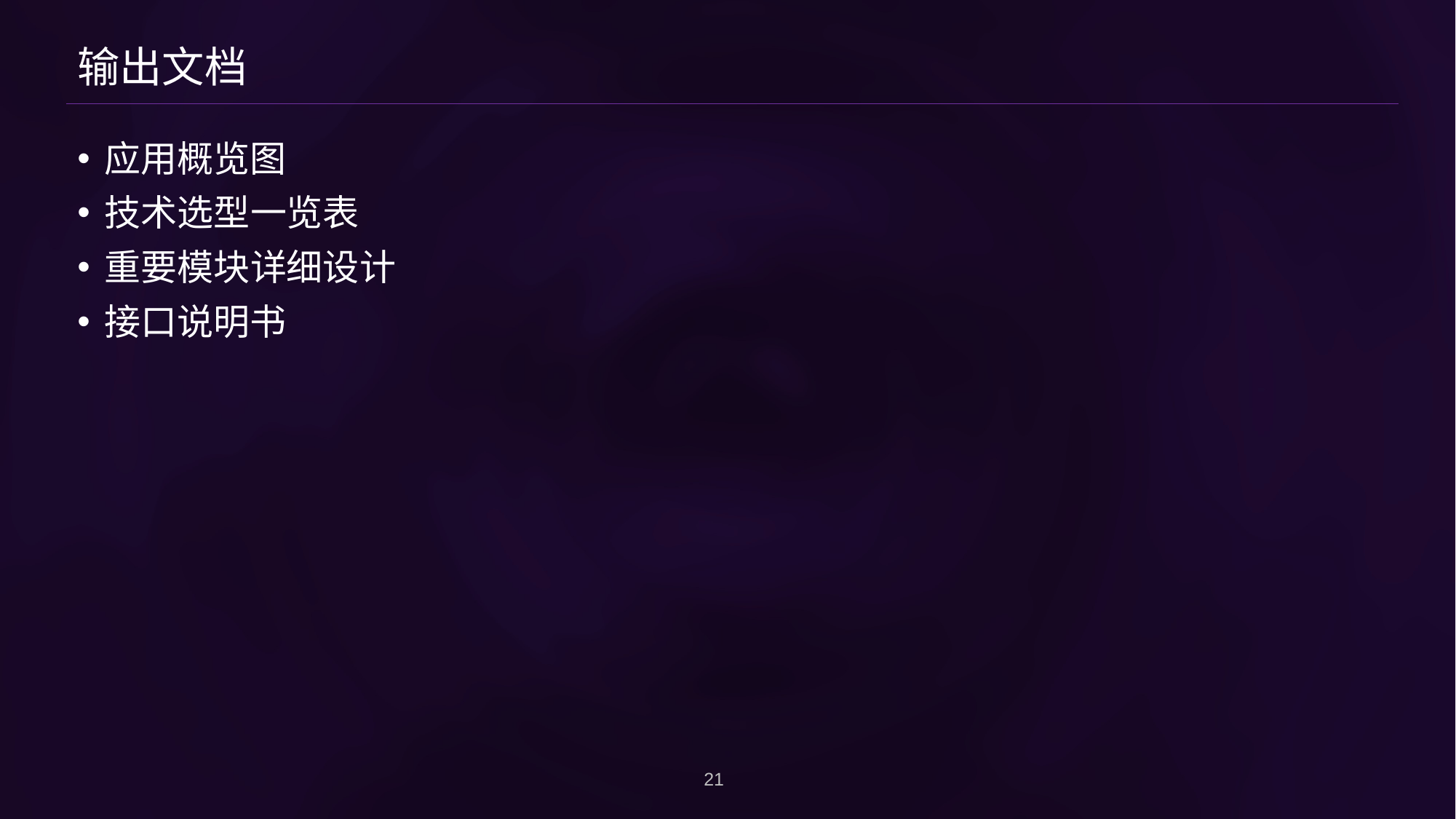

# 输出文档
应用概览图
技术选型一览表
重要模块详细设计
接口说明书
21